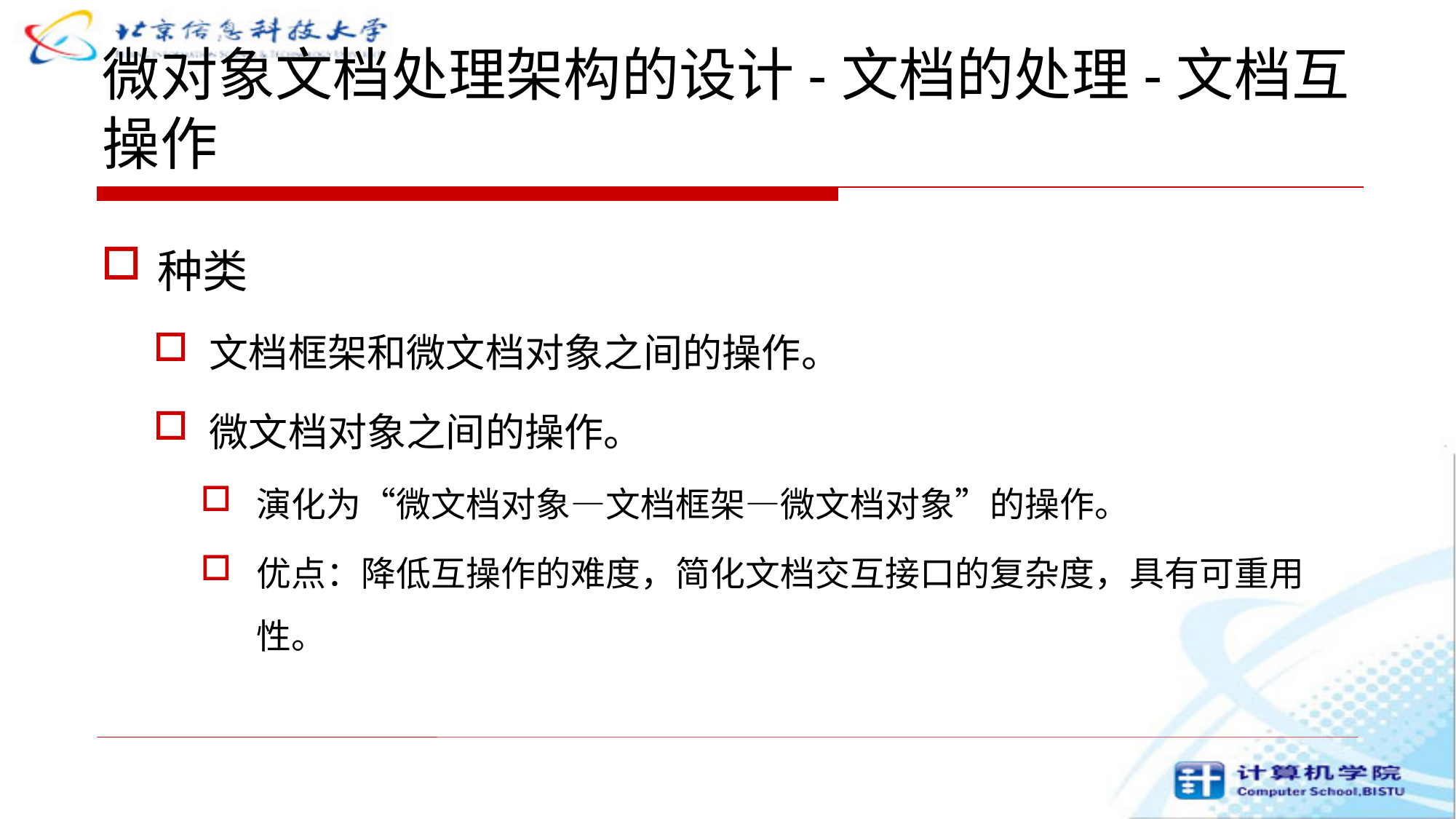

# 微对象文档处理架构的设计-文档的处理-文档互操作
种类
文档框架和微文档对象之间的操作。
微文档对象之间的操作。
演化为“微文档对象—文档框架—微文档对象”的操作。
优点：降低互操作的难度，简化文档交互接口的复杂度，具有可重用性。